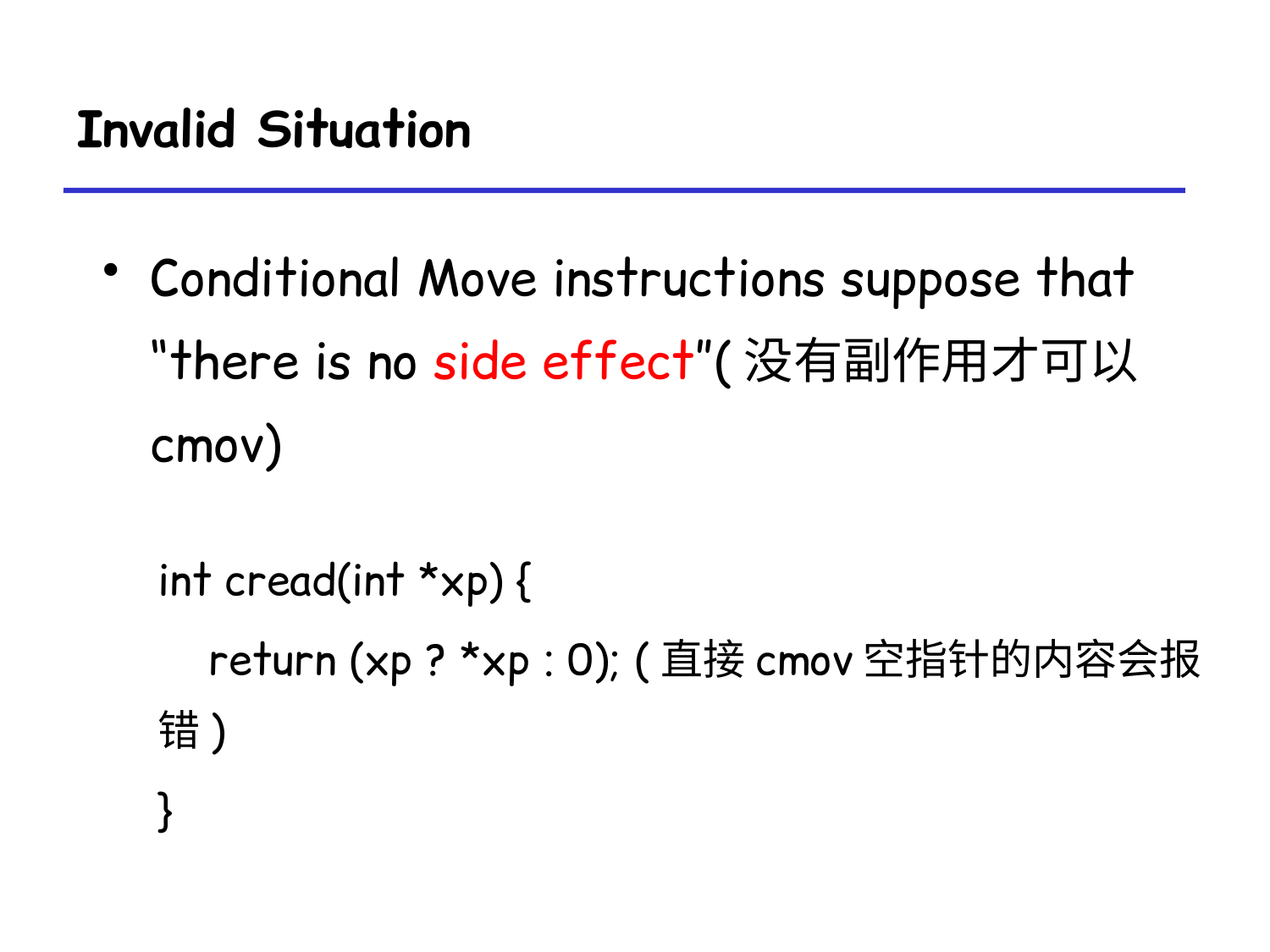

# Invalid Situation
Conditional Move instructions suppose that “there is no side effect”(没有副作用才可以cmov)

int cread(int *xp) {
    return (xp ? *xp : 0); (直接cmov空指针的内容会报错)
}

20